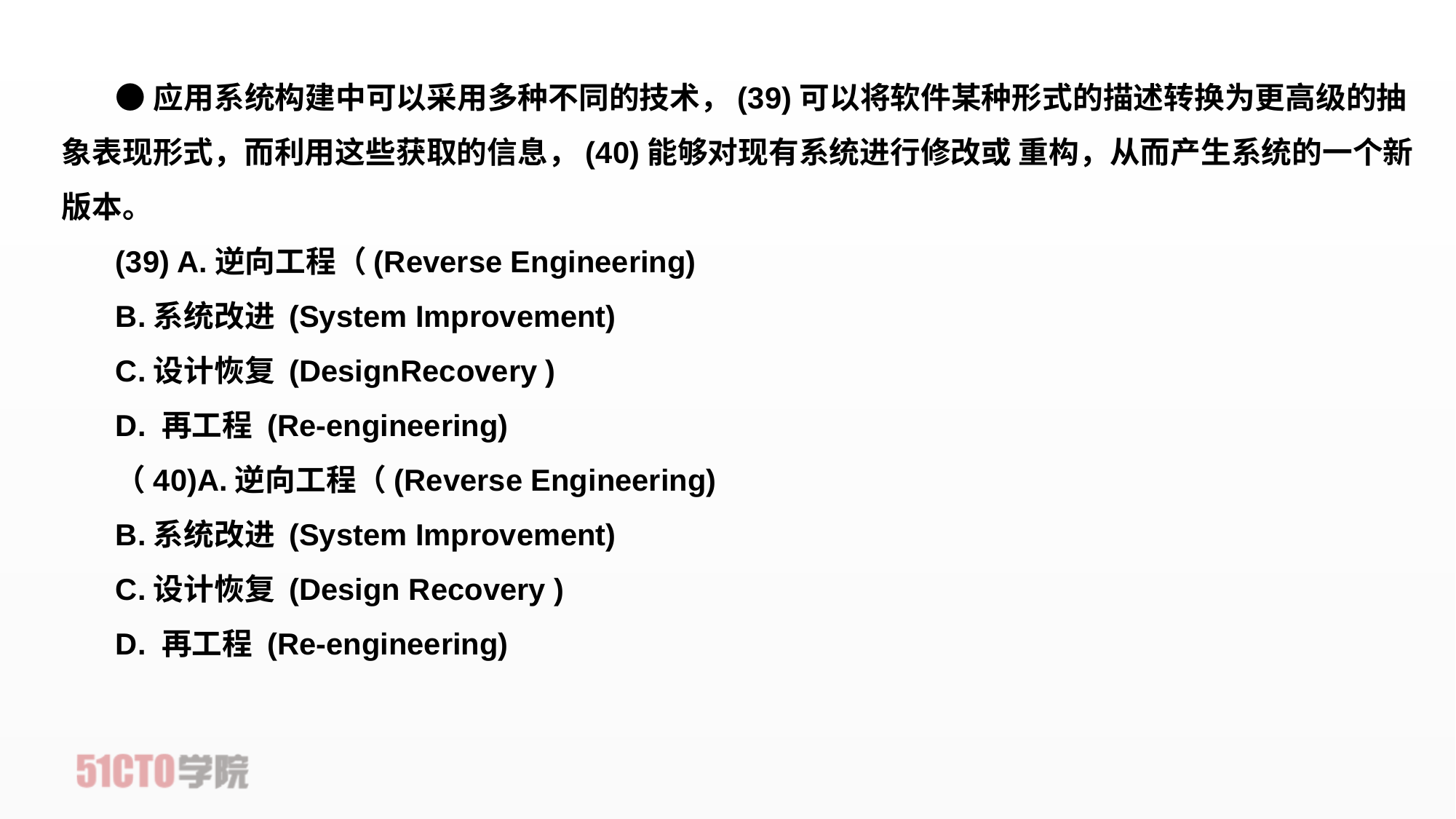

●应用系统构建中可以采用多种不同的技术，(39)可以将软件某种形式的描述转换为更高级的抽象表现形式，而利用这些获取的信息，(40)能够对现有系统进行修改或 重构，从而产生系统的一个新版本。
(39) A.逆向工程（(Reverse Engineering)
B.系统改进 (System Improvement)
C.设计恢复 (DesignRecovery )
D. 再工程 (Re-engineering)
（40)A.逆向工程（(Reverse Engineering)
B.系统改进 (System Improvement)
C.设计恢复 (Design Recovery )
D. 再工程 (Re-engineering)